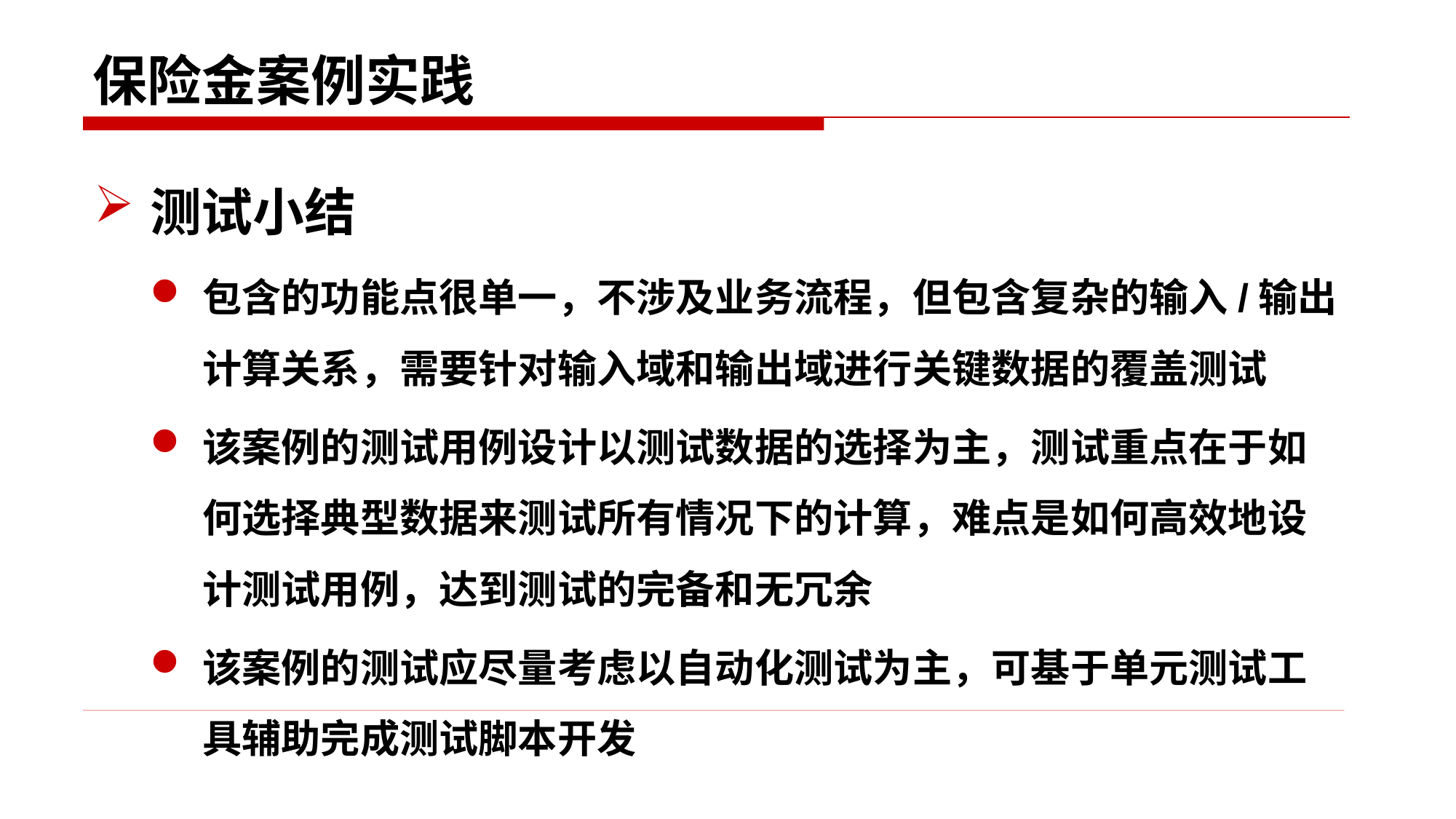

# 保险金案例实践
测试小结
包含的功能点很单一，不涉及业务流程，但包含复杂的输入/输出计算关系，需要针对输入域和输出域进行关键数据的覆盖测试
该案例的测试用例设计以测试数据的选择为主，测试重点在于如何选择典型数据来测试所有情况下的计算，难点是如何高效地设计测试用例，达到测试的完备和无冗余
该案例的测试应尽量考虑以自动化测试为主，可基于单元测试工具辅助完成测试脚本开发